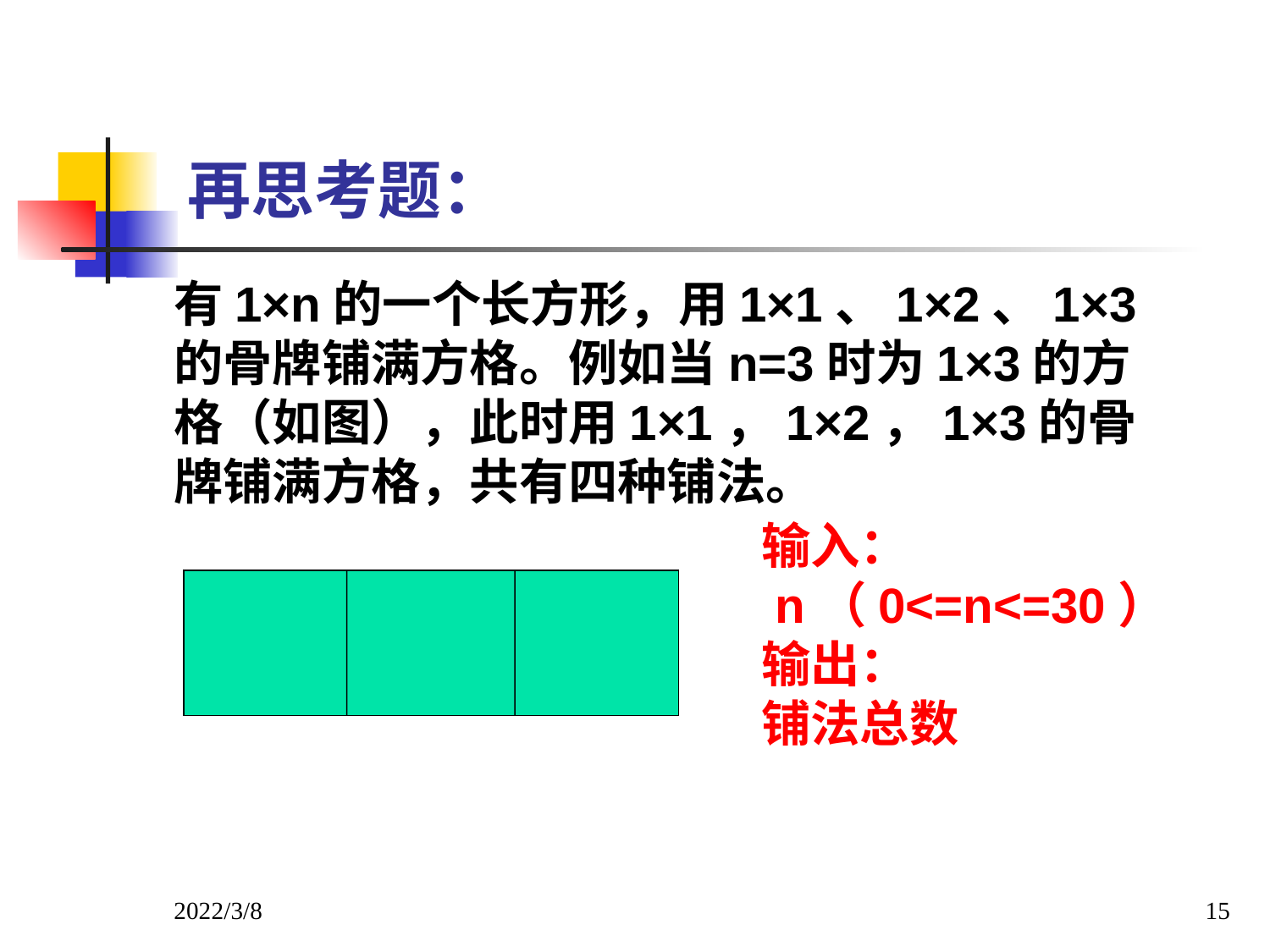

再思考题：
有1×n的一个长方形，用1×1、1×2、1×3的骨牌铺满方格。例如当n=3时为1×3的方格（如图），此时用1×1，1×2，1×3的骨牌铺满方格，共有四种铺法。

输入：
 n（0<=n<=30）
输出：
铺法总数

2022/3/8
15